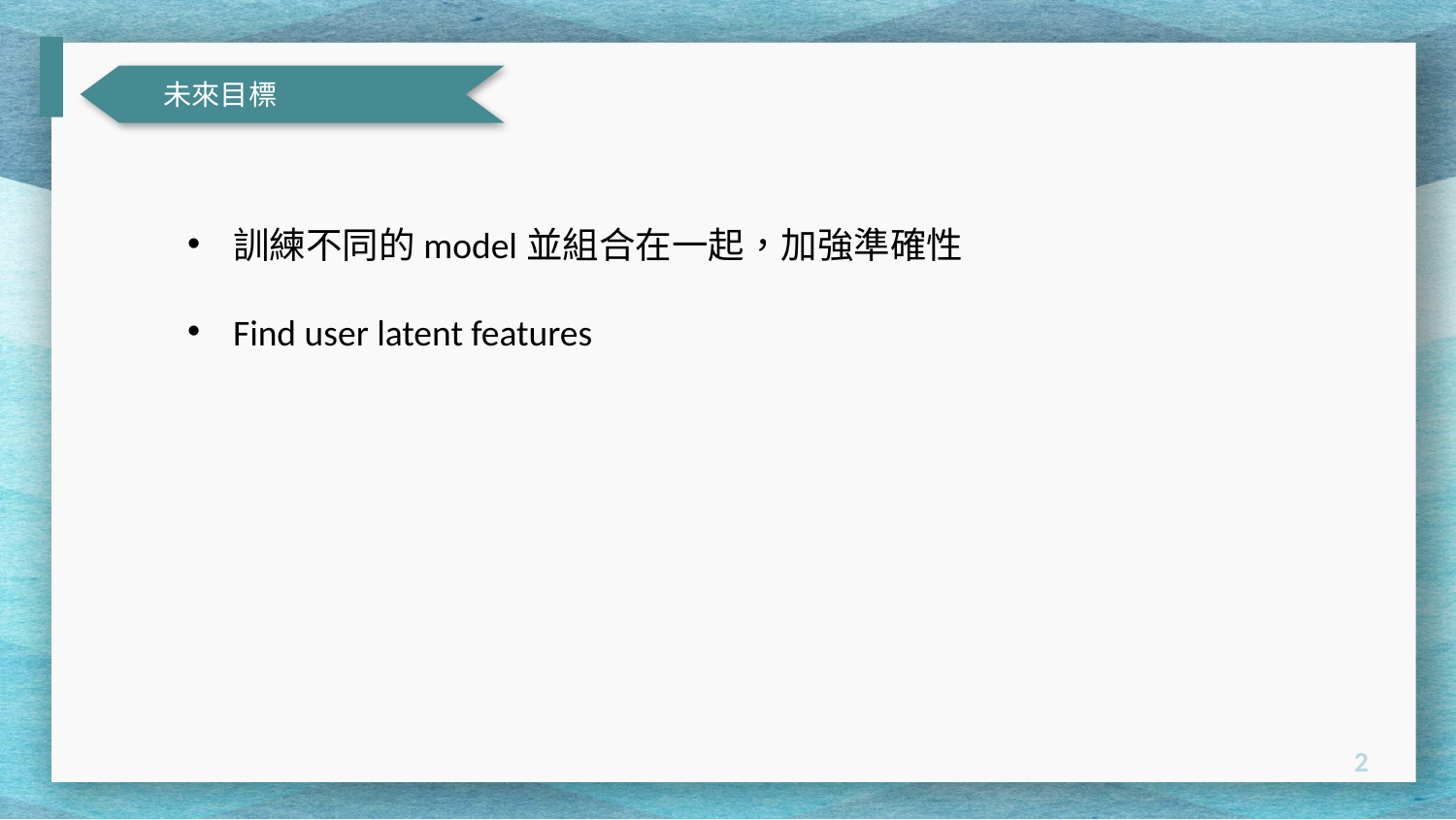

未來目標
訓練不同的model並組合在一起，加強準確性

Find user latent features

2